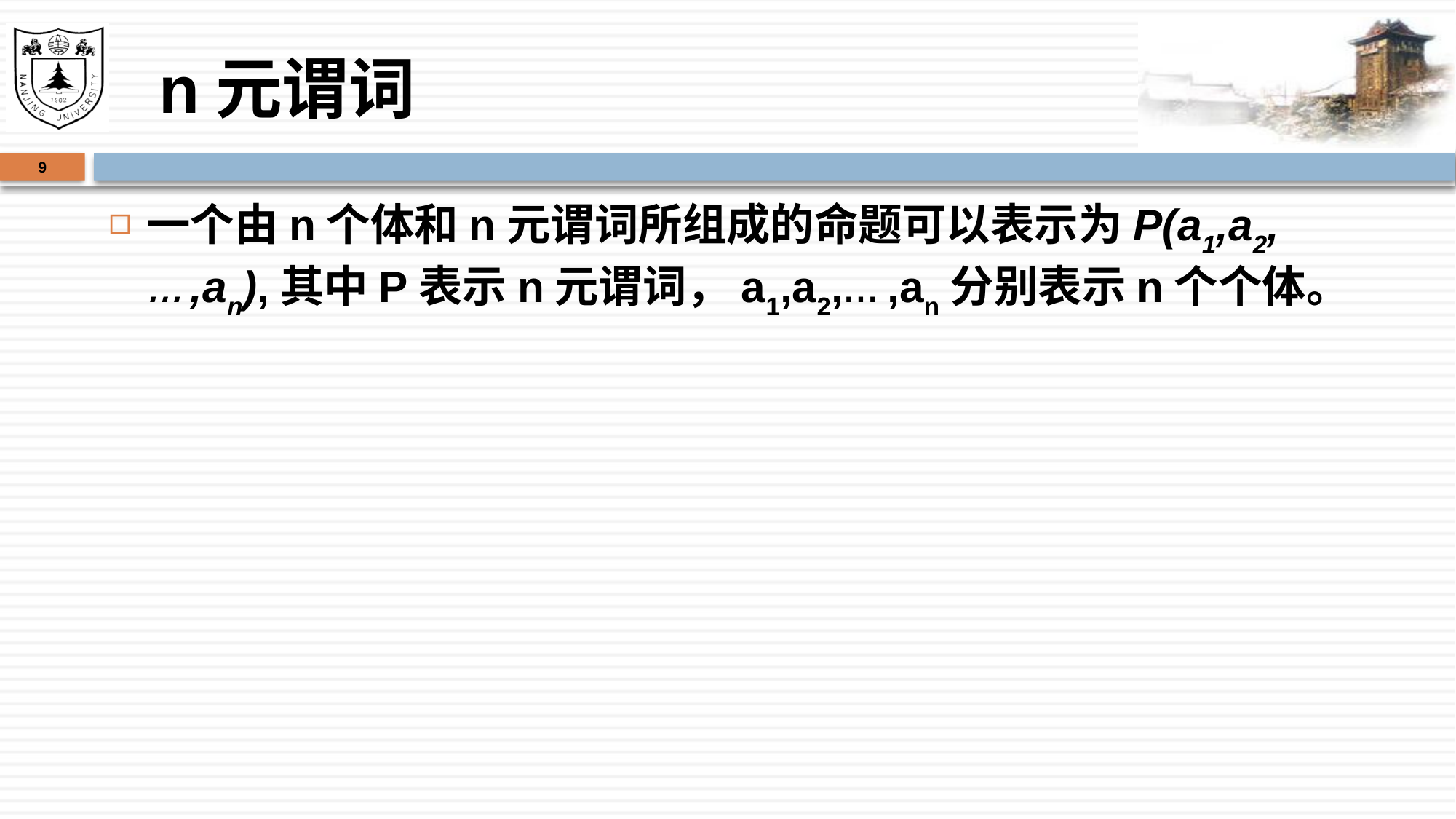

# n元谓词
9
一个由n个体和n元谓词所组成的命题可以表示为P(a1,a2,…,an),其中P表示n元谓词，a1,a2,…,an分别表示n个个体。